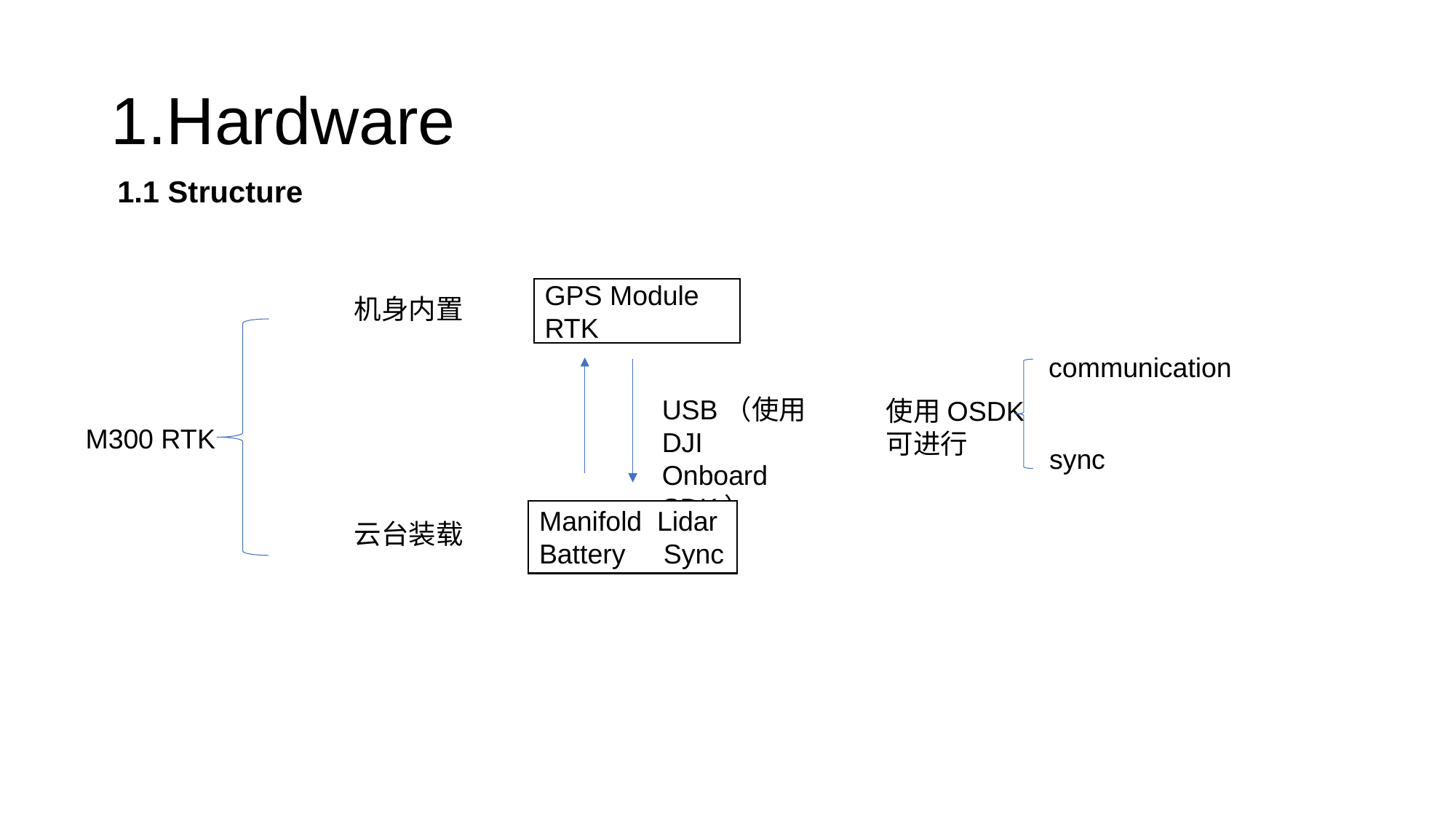

# 1.Hardware
1.1 Structure

GPS Module
RTK

机身内置

communication

USB（使用DJI
Onboard SDK）
使用OSDK可进行
M300 RTK

sync

Manifold  Lidar
Battery     Sync

云台装载